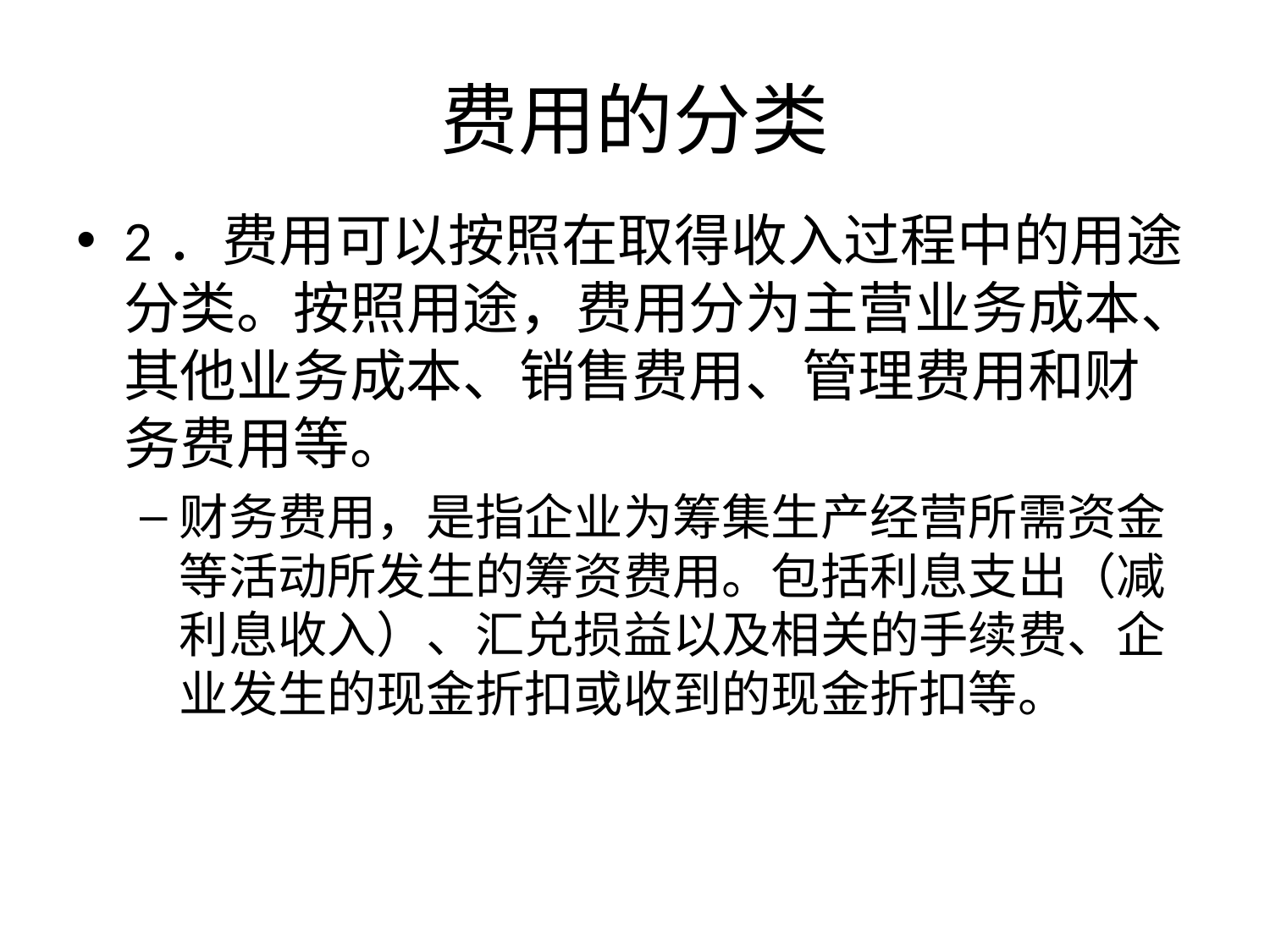

# 费用的分类
2．费用可以按照在取得收入过程中的用途分类。按照用途，费用分为主营业务成本、其他业务成本、销售费用、管理费用和财务费用等。
财务费用，是指企业为筹集生产经营所需资金等活动所发生的筹资费用。包括利息支出（减利息收入）、汇兑损益以及相关的手续费、企业发生的现金折扣或收到的现金折扣等。